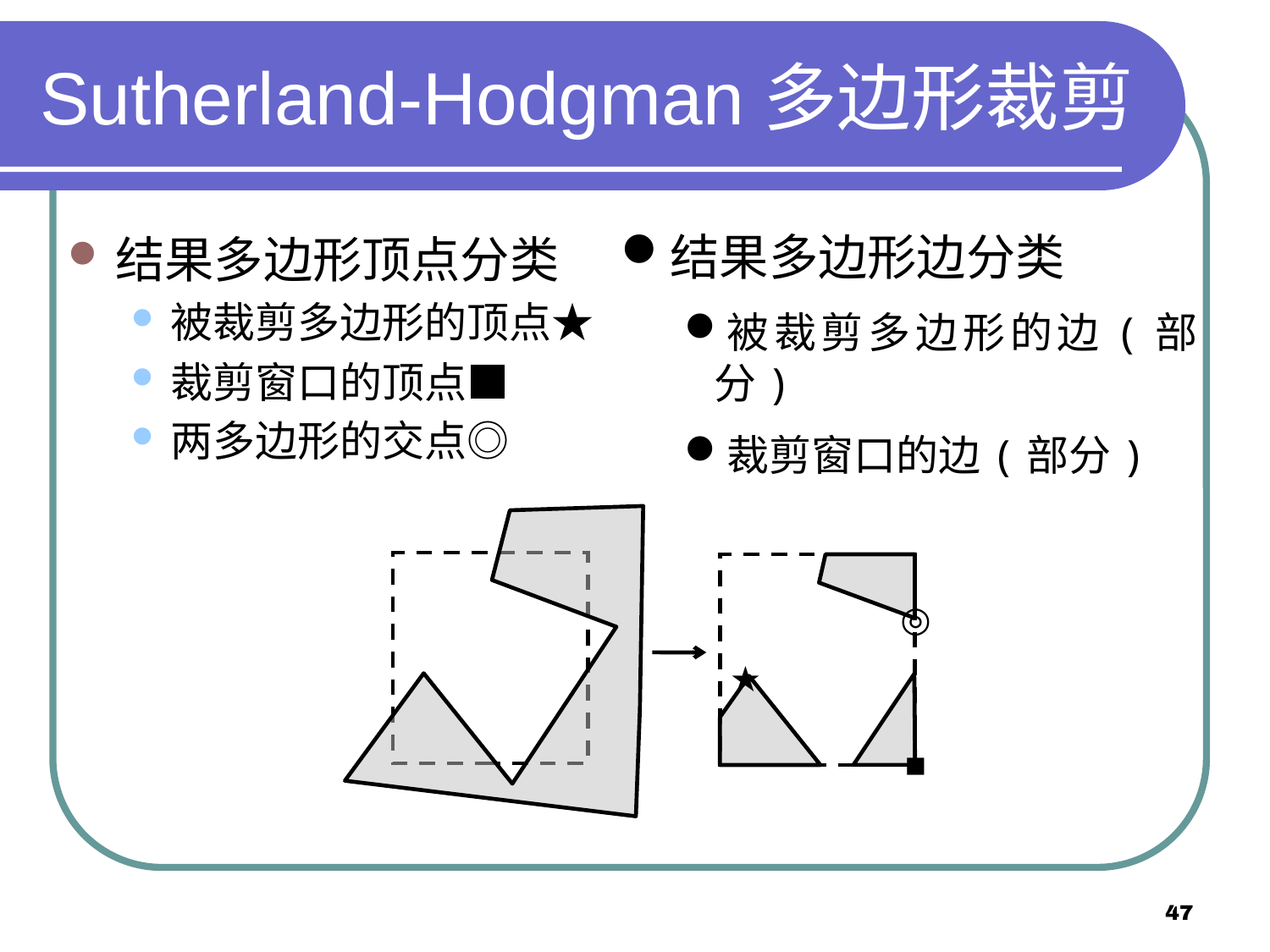

# Sutherland-Hodgman多边形裁剪
结果多边形边分类
被裁剪多边形的边(部分)
裁剪窗口的边(部分)
结果多边形顶点分类
被裁剪多边形的顶点★
裁剪窗口的顶点■
两多边形的交点◎

◎
★
■
47